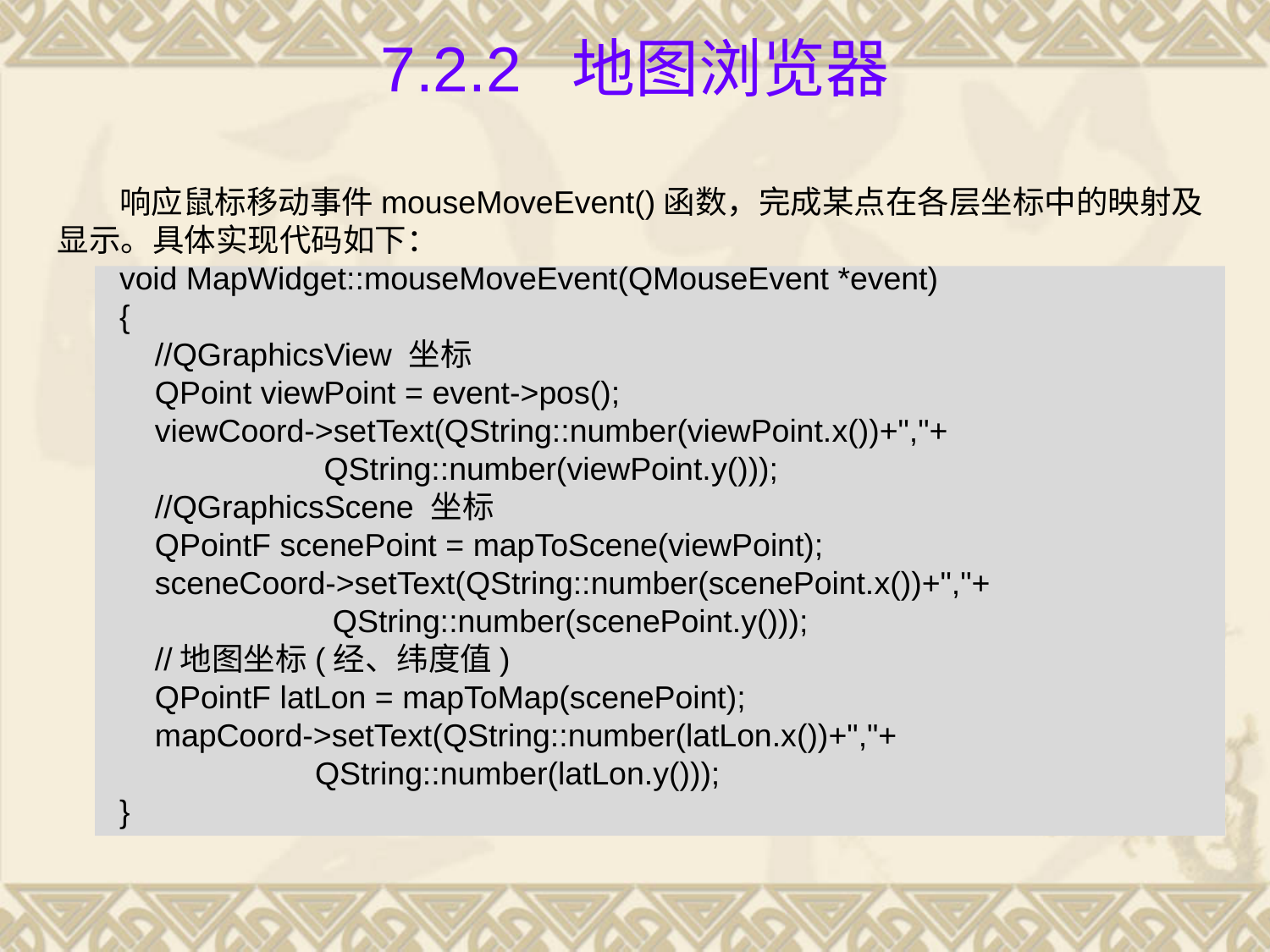

# 7.2.2  地图浏览器
响应鼠标移动事件mouseMoveEvent()函数，完成某点在各层坐标中的映射及显示。具体实现代码如下：
void MapWidget::mouseMoveEvent(QMouseEvent *event)
{
    //QGraphicsView 坐标
    QPoint viewPoint = event->pos();
    viewCoord->setText(QString::number(viewPoint.x())+","+
                       QString::number(viewPoint.y()));
    //QGraphicsScene 坐标
    QPointF scenePoint = mapToScene(viewPoint);
    sceneCoord->setText(QString::number(scenePoint.x())+","+
                        QString::number(scenePoint.y()));
    //地图坐标(经、纬度值)
    QPointF latLon = mapToMap(scenePoint);
    mapCoord->setText(QString::number(latLon.x())+","+
                      QString::number(latLon.y()));
}